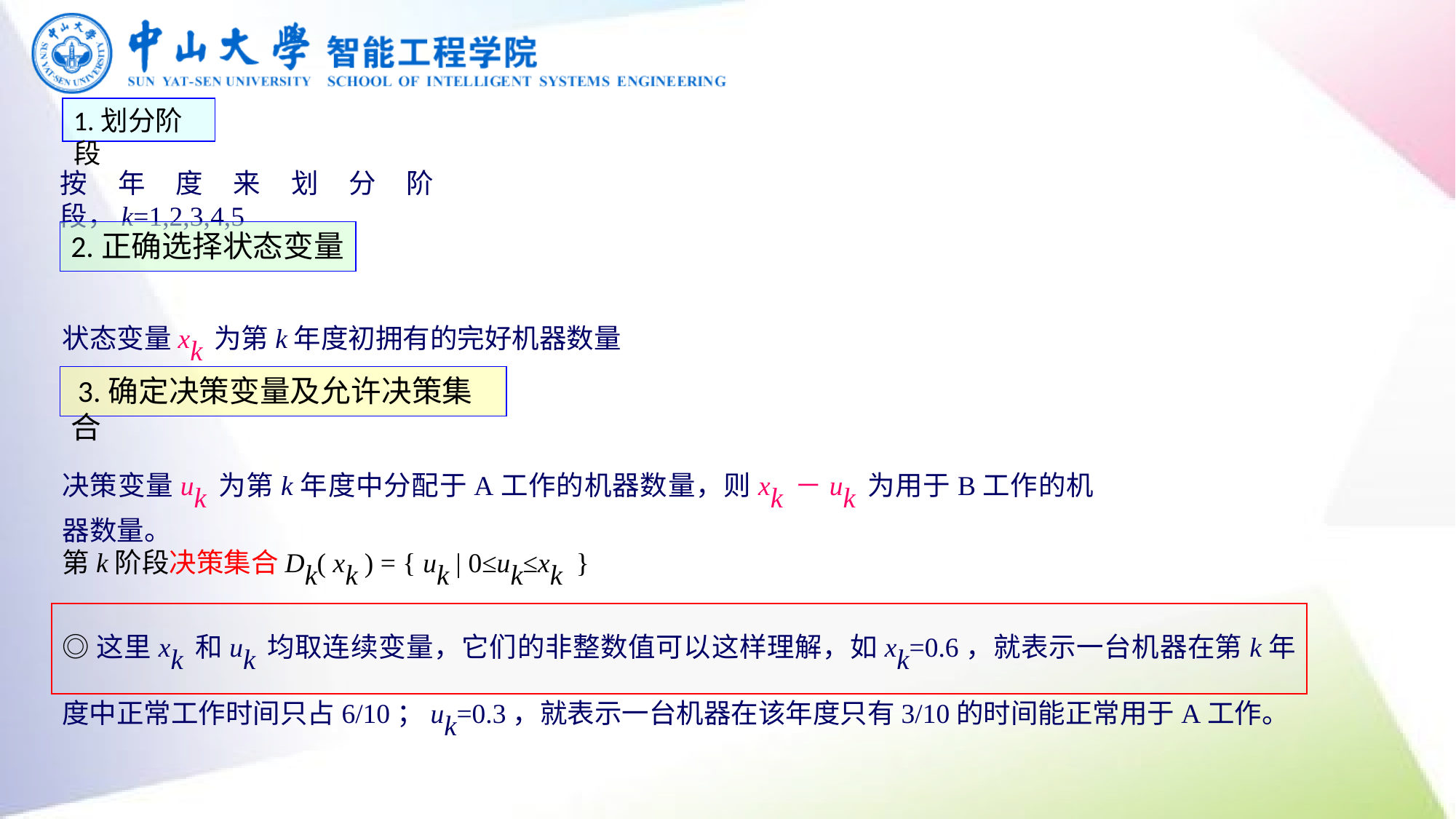

1.划分阶段
按年度来划分阶段，k=1,2,3,4,5
2.正确选择状态变量
状态变量xk为第k年度初拥有的完好机器数量
 3.确定决策变量及允许决策集合
决策变量uk为第k年度中分配于A工作的机器数量，则xk－uk为用于B工作的机器数量。
第k阶段决策集合Dk( xk ) = { uk | 0≤uk≤xk  }
◎这里xk和uk均取连续变量，它们的非整数值可以这样理解，如xk=0.6，就表示一台机器在第k年度中正常工作时间只占6/10；uk=0.3，就表示一台机器在该年度只有3/10的时间能正常用于A工作。